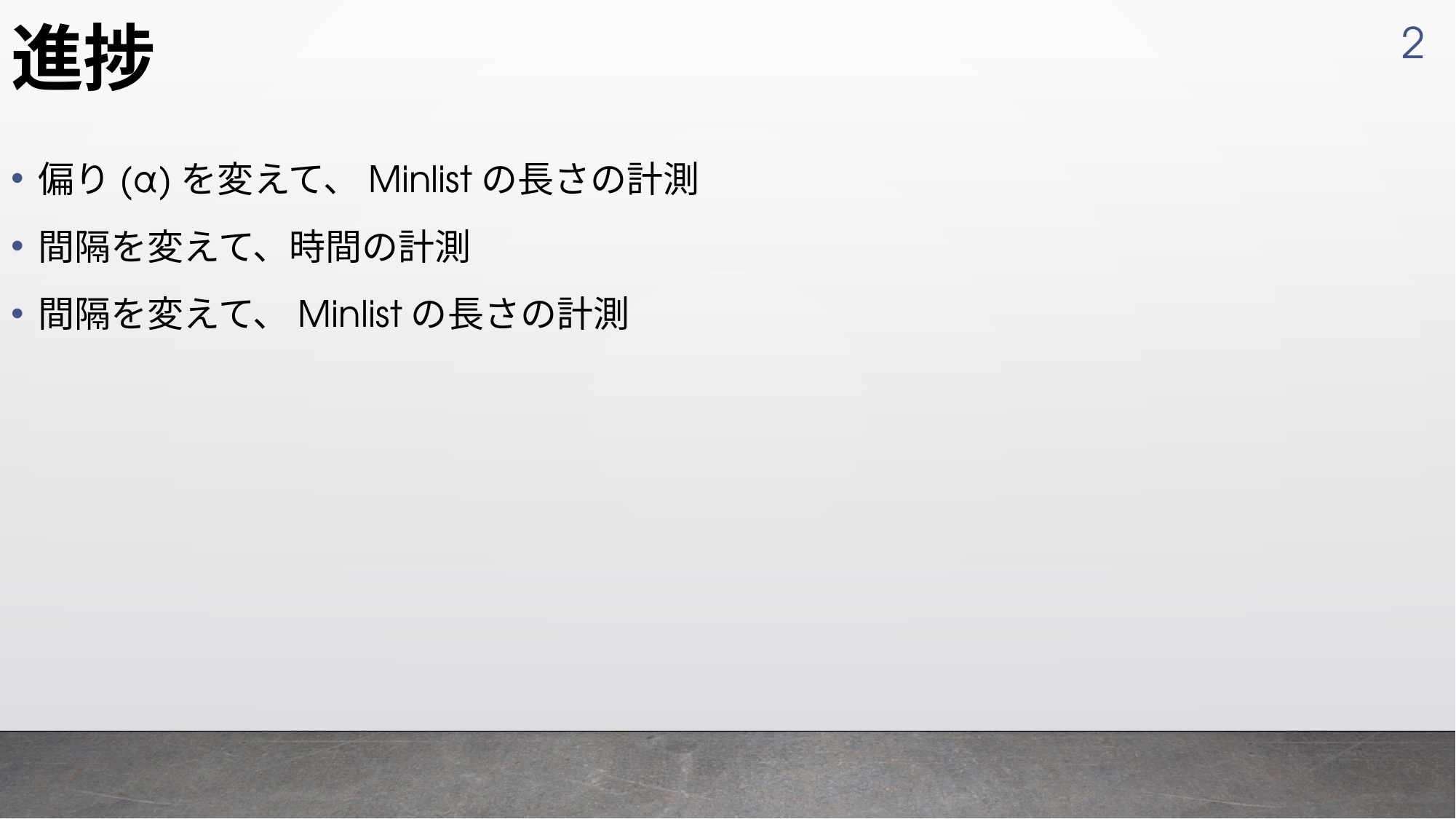

2
# 進捗
偏り(α)を変えて、Minlistの長さの計測
間隔を変えて、時間の計測
間隔を変えて、Minlistの長さの計測